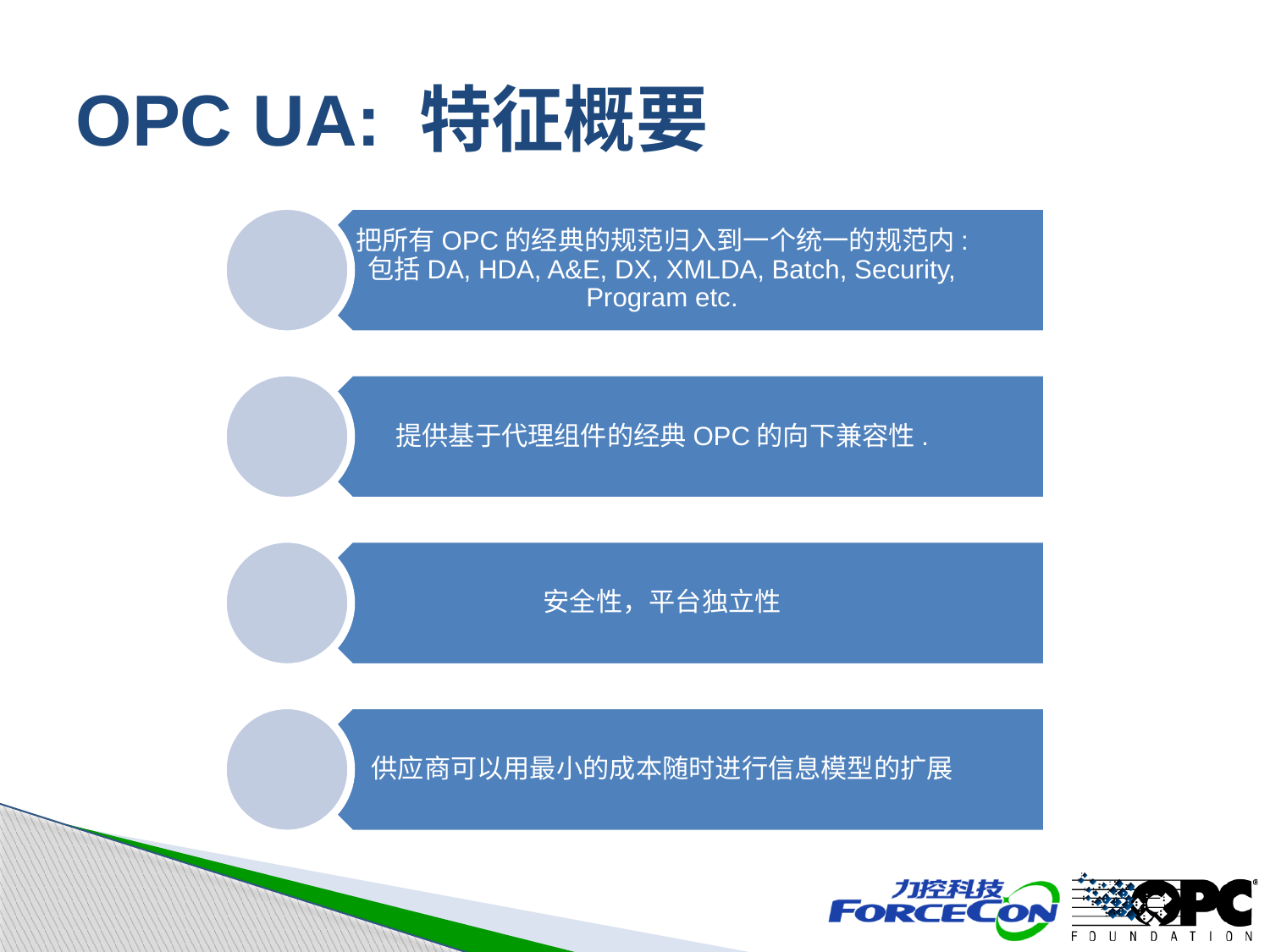

# OPC UA: 特征概要
把所有OPC的经典的规范归入到一个统一的规范内:
包括DA, HDA, A&E, DX, XMLDA, Batch, Security, Program etc.
提供基于代理组件的经典OPC的向下兼容性.
安全性，平台独立性
供应商可以用最小的成本随时进行信息模型的扩展